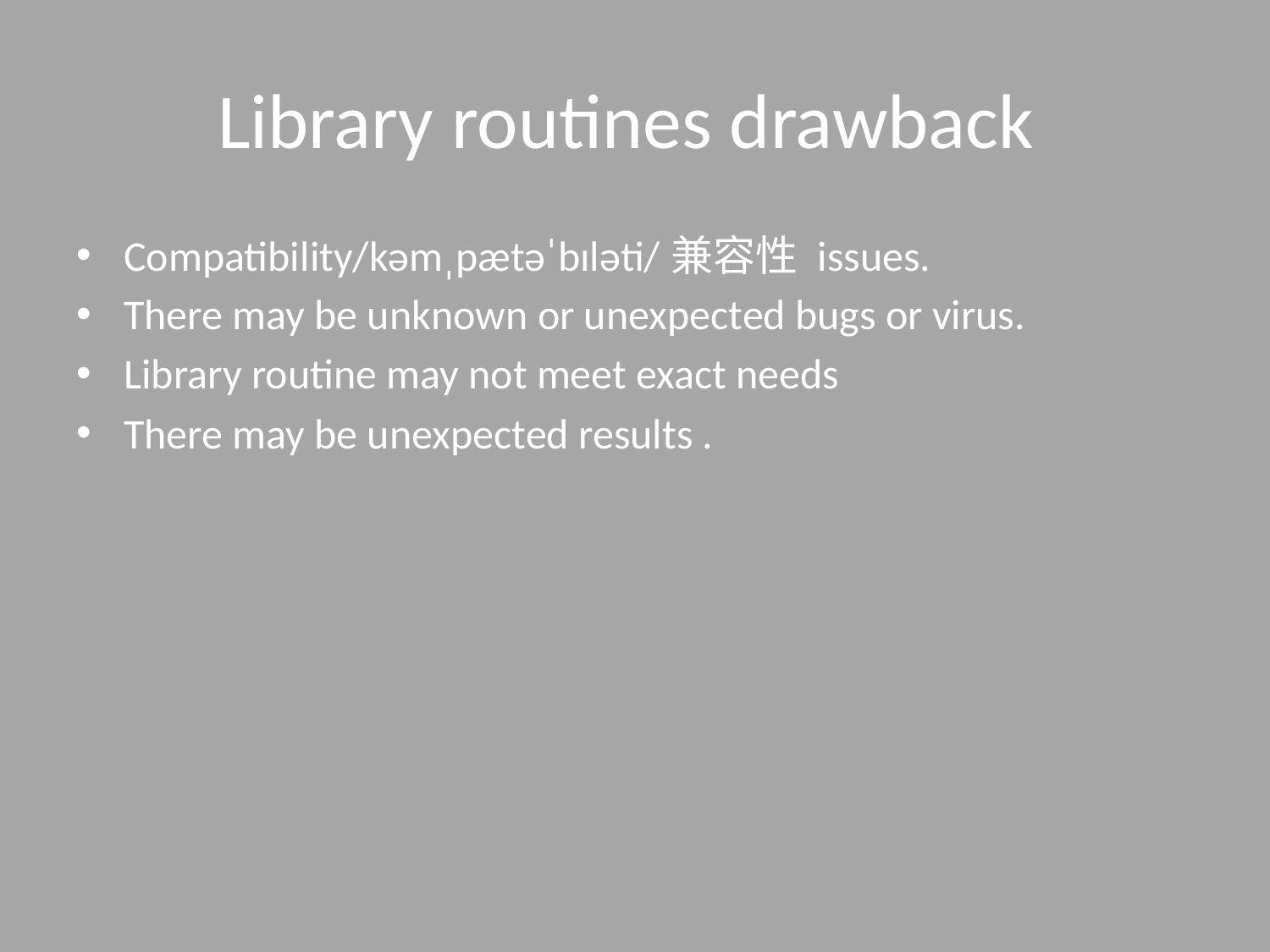

# Library routines drawback
Compatibility/kəmˌpætəˈbɪləti/兼容性 issues.
There may be unknown or unexpected bugs or virus.
Library routine may not meet exact needs
There may be unexpected results .